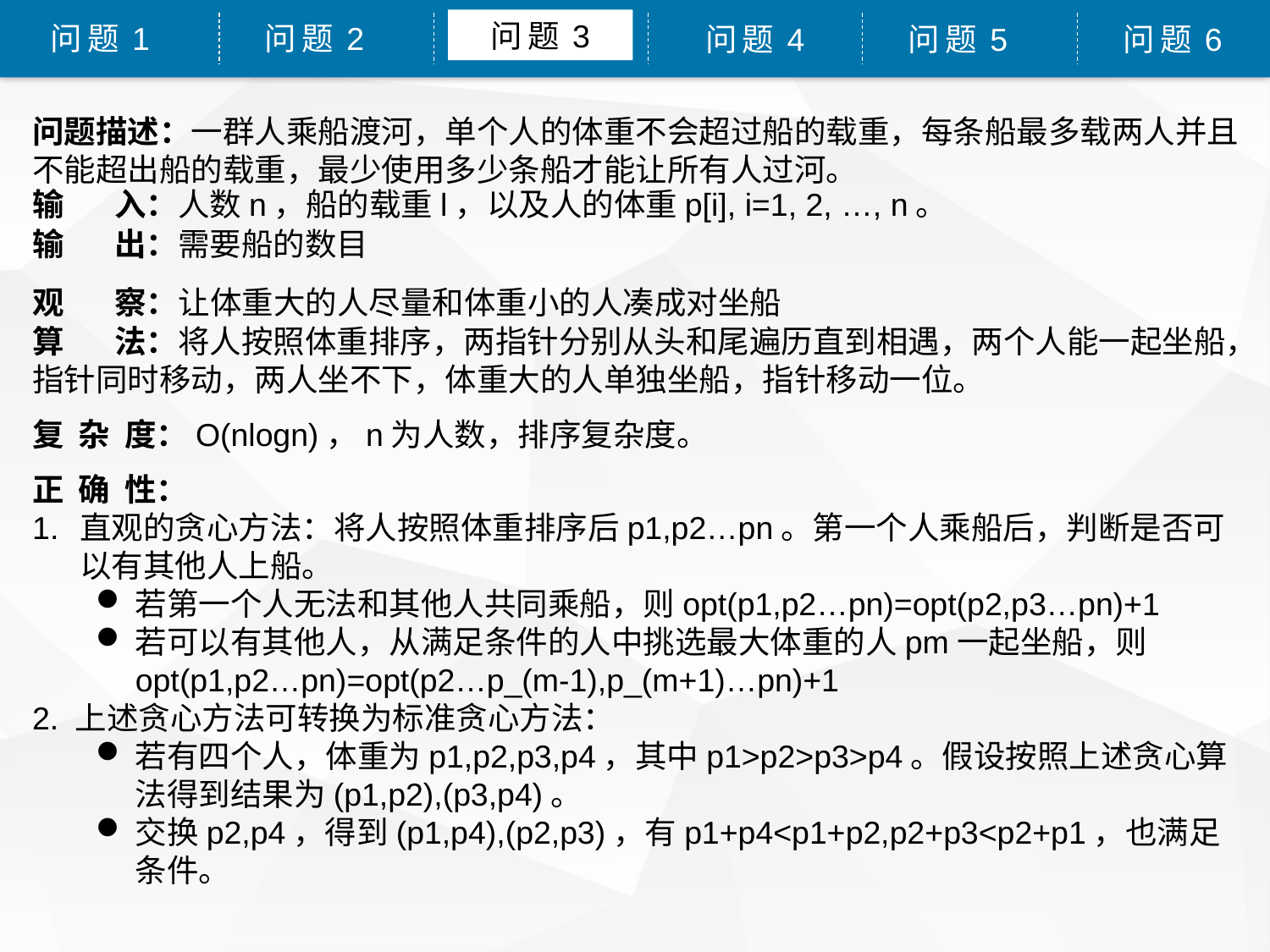

问题3
问题1
问题2
问题4
问题5
问题6
问题描述：一群人乘船渡河，单个人的体重不会超过船的载重，每条船最多载两人并且不能超出船的载重，最少使用多少条船才能让所有人过河。
输       入：人数n，船的载重l，以及人的体重p[i], i=1, 2, …, n。
输       出：需要船的数目
观       察：让体重大的人尽量和体重小的人凑成对坐船
算       法：将人按照体重排序，两指针分别从头和尾遍历直到相遇，两个人能一起坐船，指针同时移动，两人坐不下，体重大的人单独坐船，指针移动一位。
复  杂  度：O(nlogn)，n为人数，排序复杂度。
正  确  性：
直观的贪心方法：将人按照体重排序后p1,p2…pn。第一个人乘船后，判断是否可以有其他人上船。
若第一个人无法和其他人共同乘船，则opt(p1,p2…pn)=opt(p2,p3…pn)+1
若可以有其他人，从满足条件的人中挑选最大体重的人pm一起坐船，则opt(p1,p2…pn)=opt(p2…p_(m-1),p_(m+1)…pn)+1
2. 上述贪心方法可转换为标准贪心方法：
若有四个人，体重为p1,p2,p3,p4，其中p1>p2>p3>p4。假设按照上述贪心算法得到结果为(p1,p2),(p3,p4)。
交换p2,p4，得到(p1,p4),(p2,p3)，有p1+p4<p1+p2,p2+p3<p2+p1，也满足条件。